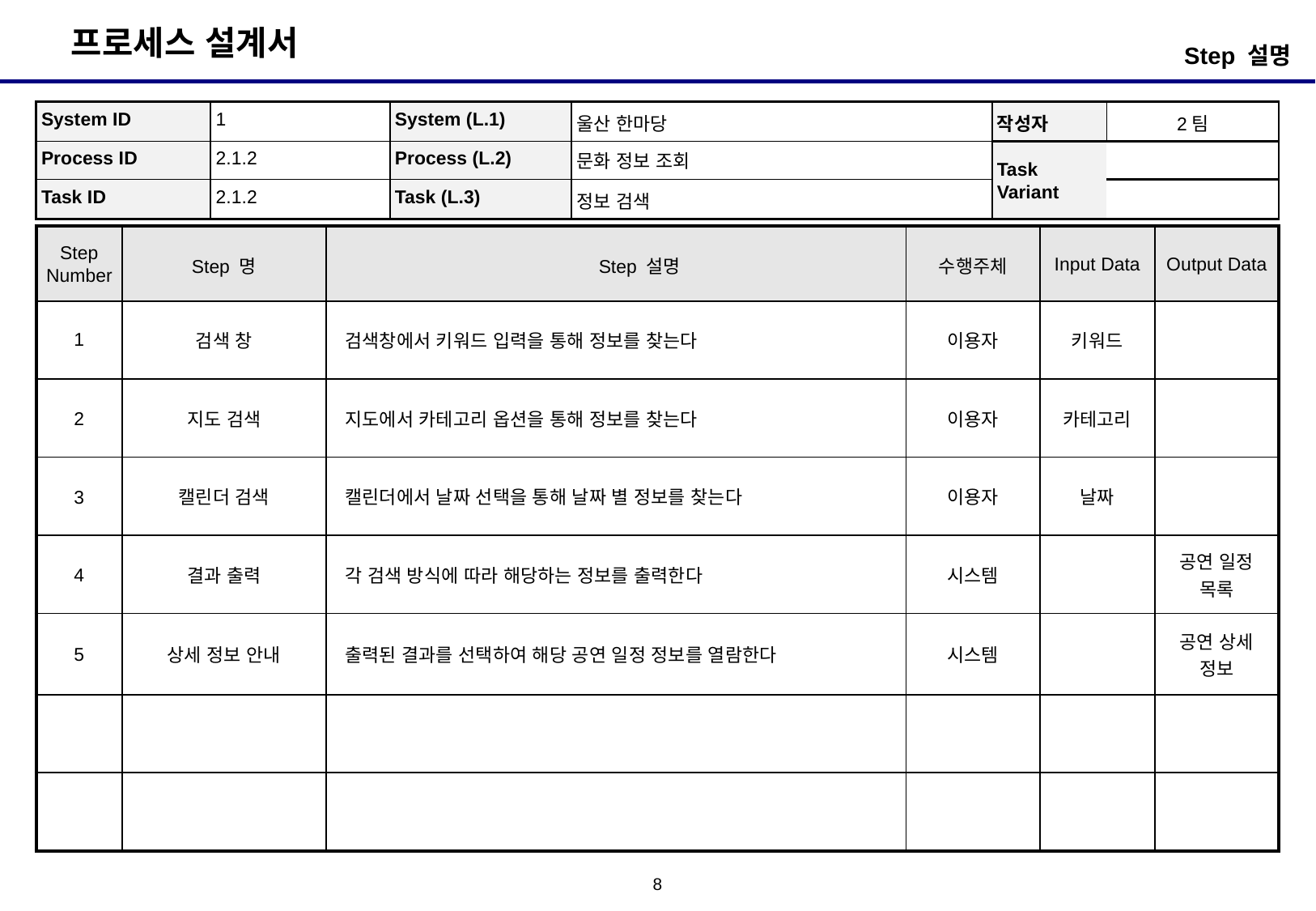

Step 설명
| System ID | 1 | System (L.1) | 울산 한마당 | 작성자 | 2팀 |
| --- | --- | --- | --- | --- | --- |
| Process ID | 2.1.2 | Process (L.2) | 문화 정보 조회 | Task Variant |  |
| Task ID | 2.1.2 | Task (L.3) | 정보 검색 |  |  |
| Step Number | Step 명 | Step 설명 | 수행주체 | Input Data | Output Data |
| --- | --- | --- | --- | --- | --- |
| 1 | 검색 창 | 검색창에서 키워드 입력을 통해 정보를 찾는다 | 이용자 | 키워드 |  |
| 2 | 지도 검색 | 지도에서 카테고리 옵션을 통해 정보를 찾는다 | 이용자 | 카테고리 |  |
| 3 | 캘린더 검색 | 캘린더에서 날짜 선택을 통해 날짜 별 정보를 찾는다 | 이용자 | 날짜 |  |
| 4 | 결과 출력 | 각 검색 방식에 따라 해당하는 정보를 출력한다 | 시스템 |  | 공연 일정 목록 |
| 5 | 상세 정보 안내 | 출력된 결과를 선택하여 해당 공연 일정 정보를 열람한다 | 시스템 |  | 공연 상세 정보 |
|  |  |  |  |  |  |
|  |  |  |  |  |  |